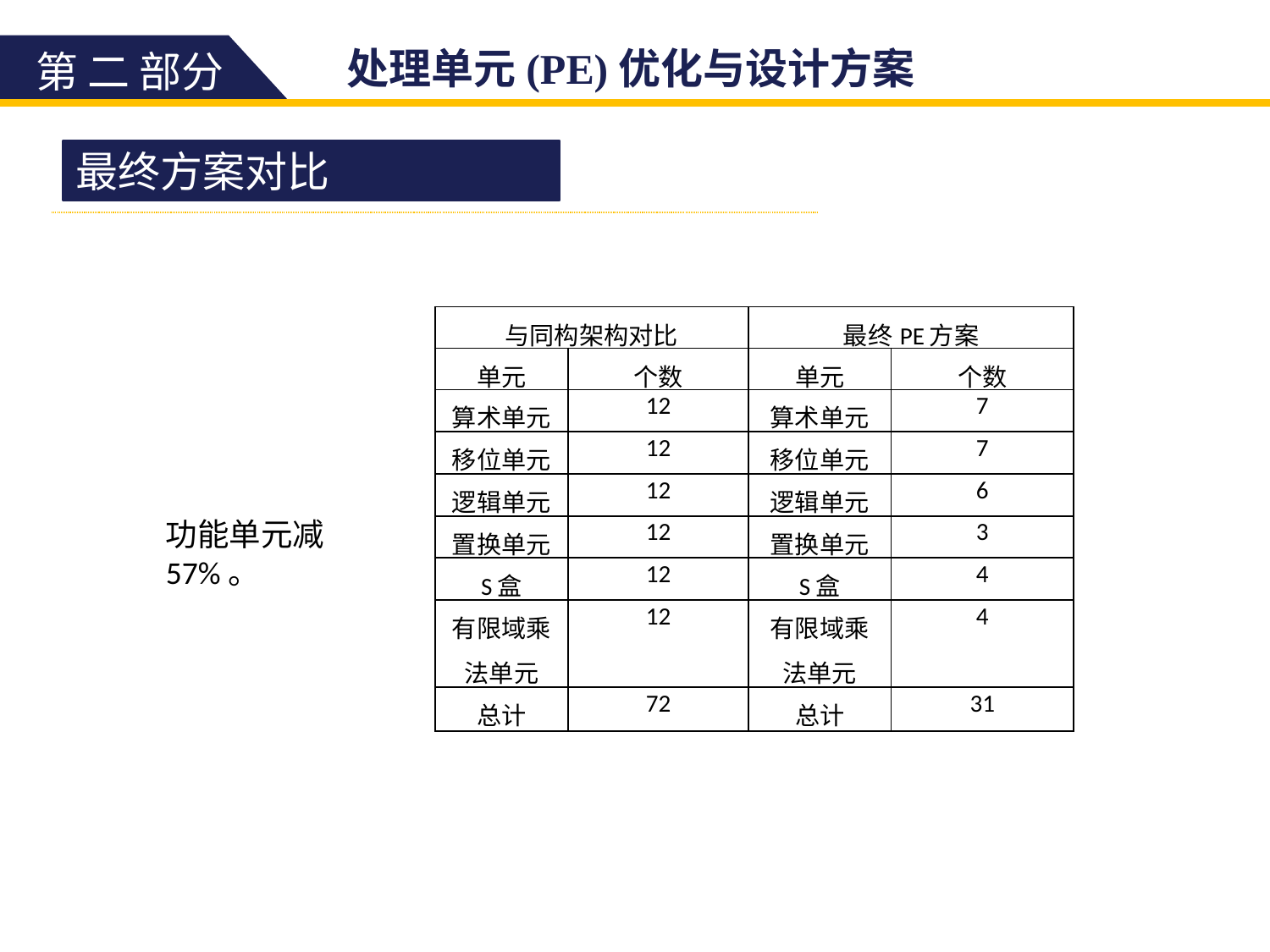

处理单元(PE)优化与设计方案

第 二 部分

最终方案对比

| 与同构架构对比 |  | 最终PE方案 |  |
| --- | --- | --- | --- |
| 单元 | 个数 | 单元 | 个数 |
| 算术单元 | 12 | 算术单元 | 7 |
| 移位单元 | 12 | 移位单元 | 7 |
| 逻辑单元 | 12 | 逻辑单元 | 6 |
| 置换单元 | 12 | 置换单元 | 3 |
| S盒 | 12 | S盒 | 4 |
| 有限域乘法单元 | 12 | 有限域乘法单元 | 4 |
| 总计 | 72 | 总计 | 31 |
功能单元减57%。